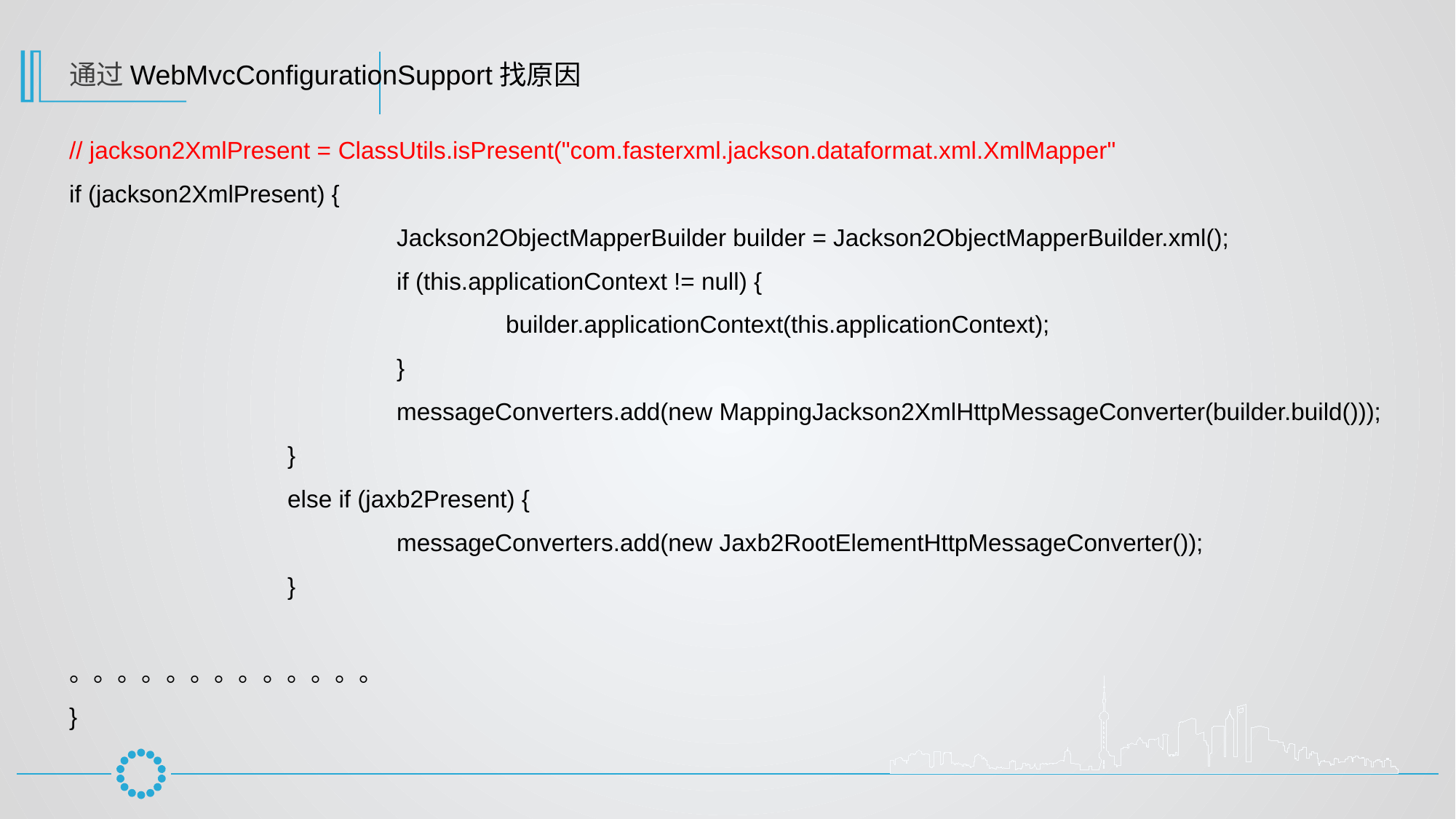

通过WebMvcConfigurationSupport找原因
// jackson2XmlPresent = ClassUtils.isPresent("com.fasterxml.jackson.dataformat.xml.XmlMapper"
if (jackson2XmlPresent) {
			Jackson2ObjectMapperBuilder builder = Jackson2ObjectMapperBuilder.xml();
			if (this.applicationContext != null) {
				builder.applicationContext(this.applicationContext);
			}
			messageConverters.add(new MappingJackson2XmlHttpMessageConverter(builder.build()));
		}
		else if (jaxb2Present) {
			messageConverters.add(new Jaxb2RootElementHttpMessageConverter());
		}

。。。。。。。。。。。。。
}
8